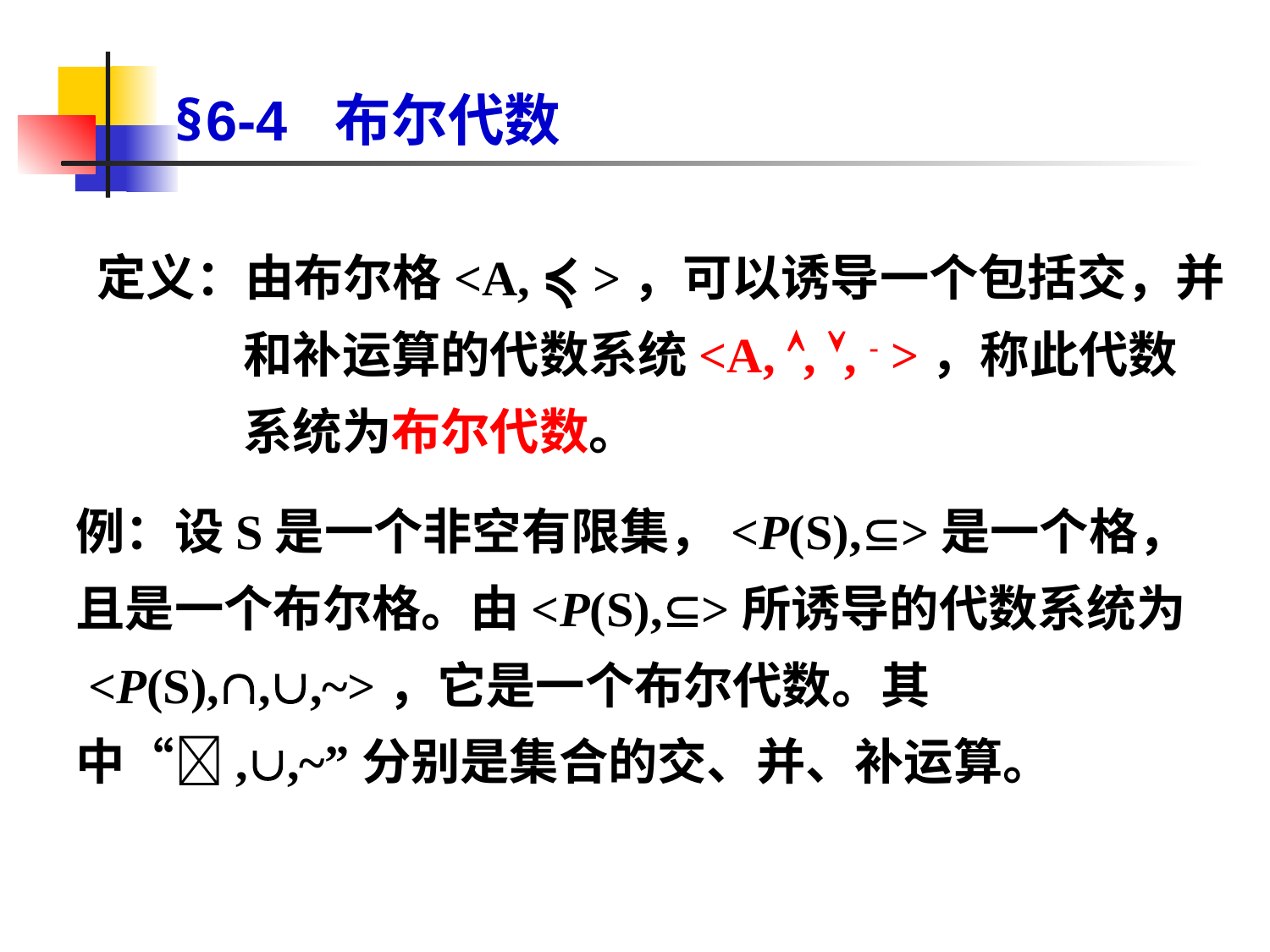

§6-4 布尔代数
定义：由布尔格<A, ≼ >，可以诱导一个包括交，并
            和补运算的代数系统<A, ∧, ∨, - >，称此代数
            系统为布尔代数。
例：设S是一个非空有限集，<P(S),⊆>是一个格，且是一个布尔格。由<P(S),⊆>所诱导的代数系统为
 <P(S),∩,∪,~>，它是一个布尔代数。其中“∩,∪,~”分别是集合的交、并、补运算。
32